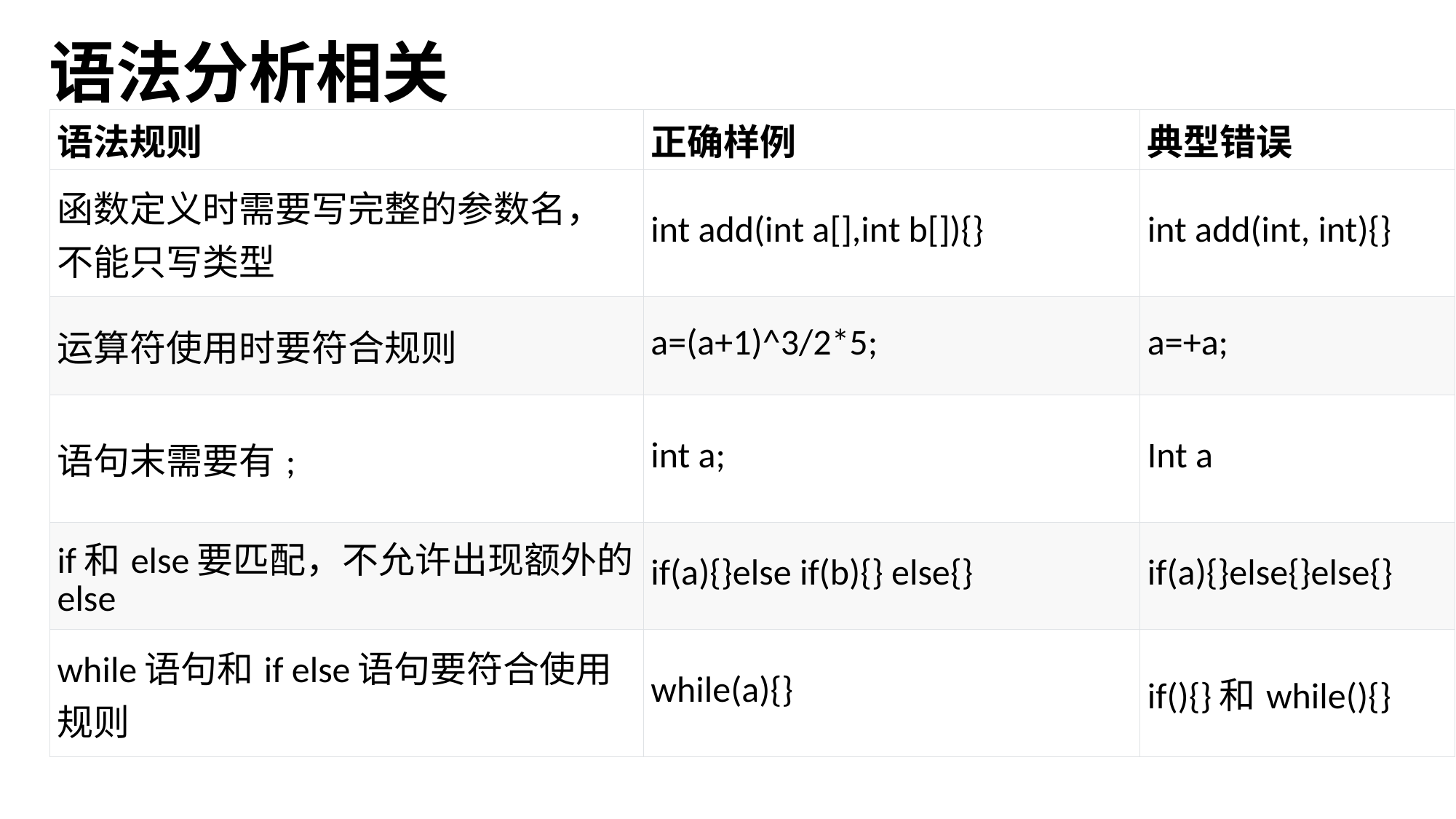

语法分析相关
| 语法规则 | 正确样例 | 典型错误 |
| --- | --- | --- |
| 函数定义时需要写完整的参数名，不能只写类型 | int add(int a[],int b[]){} | int add(int, int){} |
| 运算符使用时要符合规则 | a=(a+1)^3/2\*5; | a=+a; |
| 语句末需要有; | int a; | Int a |
| if和else要匹配，不允许出现额外的else | if(a){}else if(b){} else{} | if(a){}else{}else{} |
| while语句和if else语句要符合使用规则 | while(a){} | if(){}和while(){} |